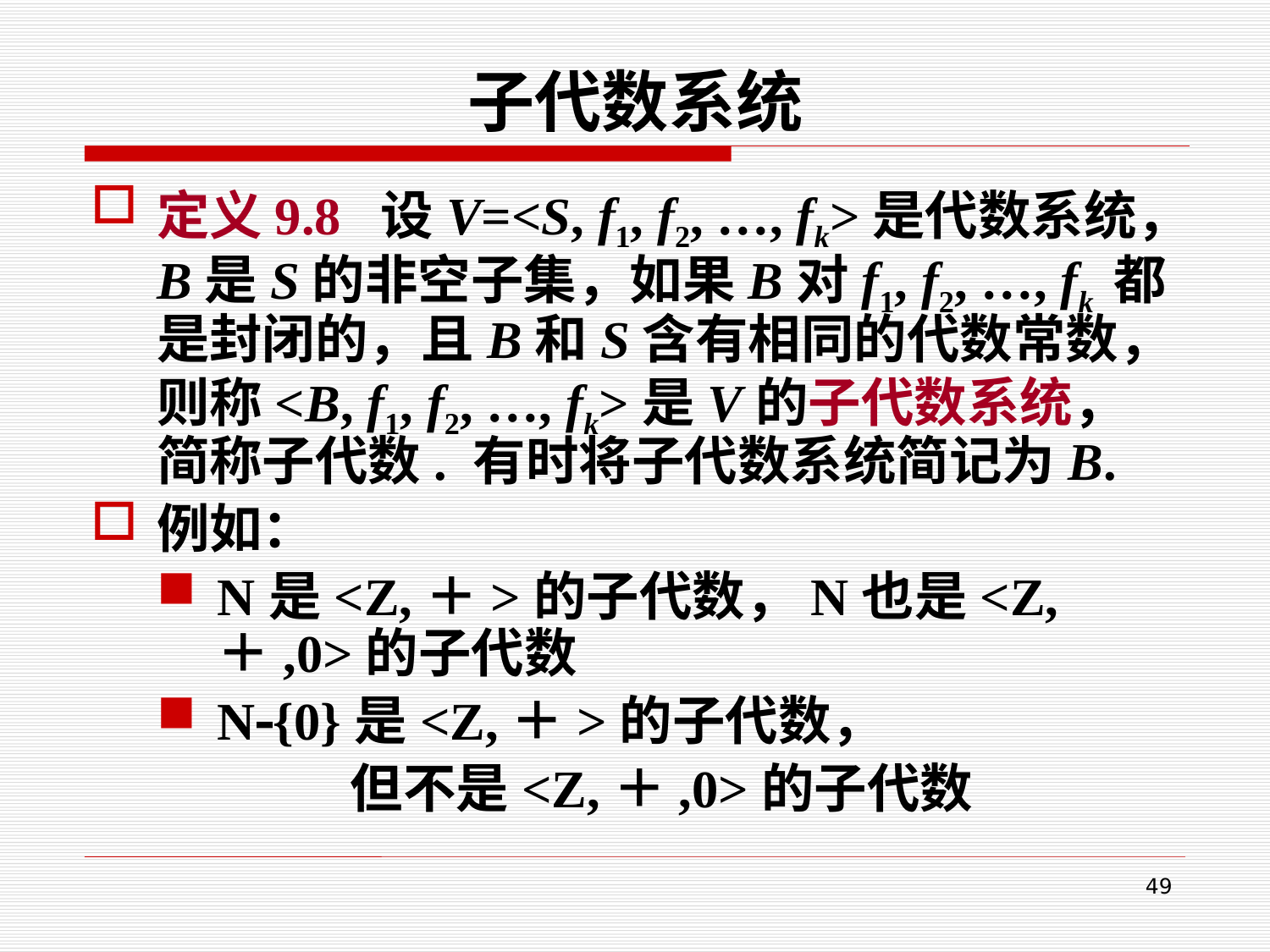

# 子代数系统
定义9.8  设V=<S, f1, f2, …, fk>是代数系统，B是S的非空子集，如果B对f1, f2, …, fk 都是封闭的，且B和S含有相同的代数常数，则称<B, f1, f2, …, fk>是V的子代数系统，简称子代数. 有时将子代数系统简记为B.
例如：
N是<Z,＋>的子代数，N也是<Z,＋,0>的子代数
N−{0}是<Z,＋>的子代数，
               但不是<Z,＋,0>的子代数
49